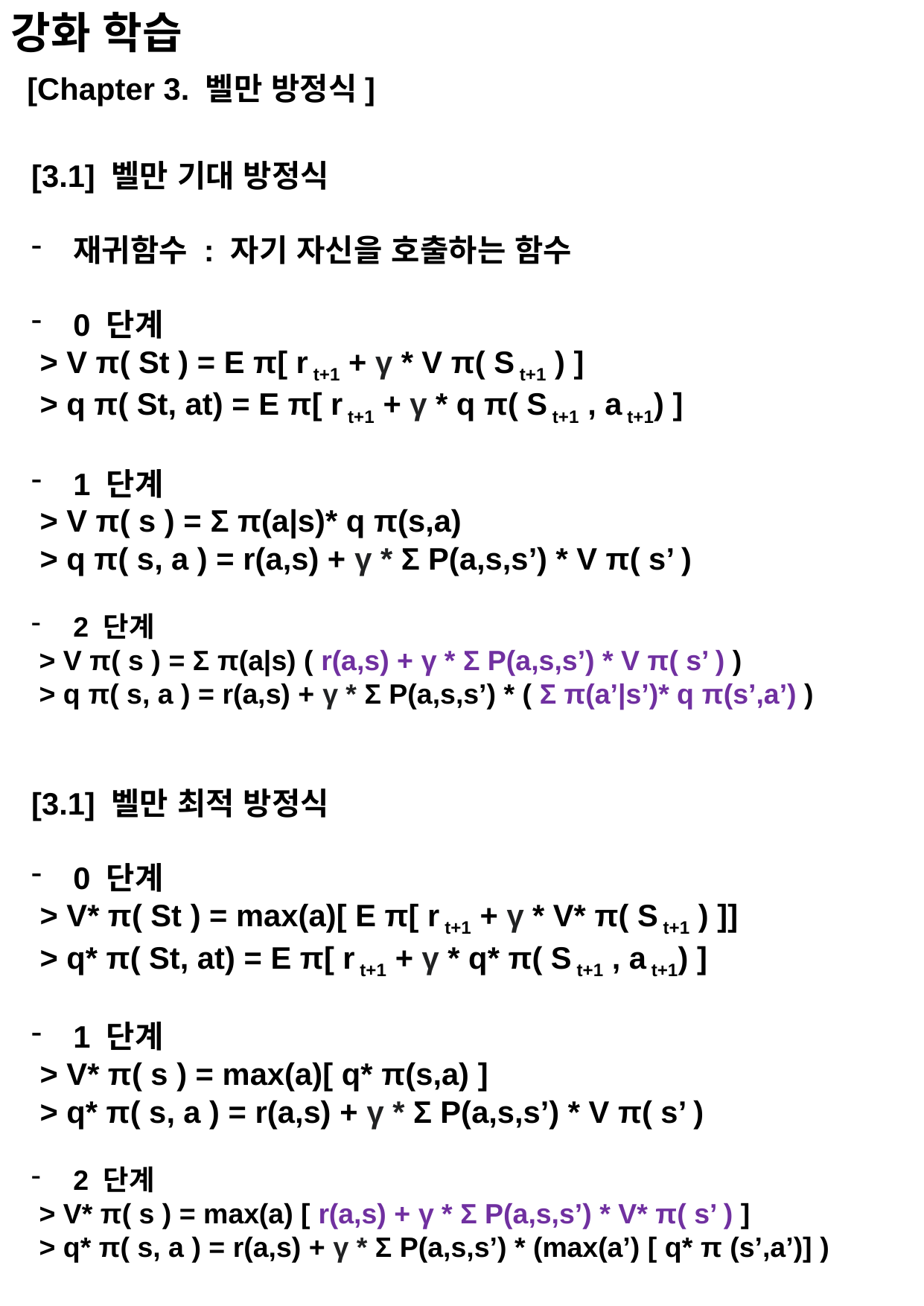

강화 학습
[Chapter 3. 벨만 방정식]

[3.1] 벨만 기대 방정식

재귀함수 : 자기 자신을 호출하는 함수

0 단계
 > V π( St ) = E π[ r t+1 + γ * V π( S t+1 ) ]
 > q π( St, at) = E π[ r t+1 + γ * q π( S t+1 , a t+1) ]

1 단계
 > V π( s ) = Σ π(a|s)* q π(s,a)
 > q π( s, a ) = r(a,s) + γ * Σ P(a,s,s’) * V π( s’ )

2 단계
 > V π( s ) = Σ π(a|s) ( r(a,s) + γ * Σ P(a,s,s’) * V π( s’ ) )
 > q π( s, a ) = r(a,s) + γ * Σ P(a,s,s’) * ( Σ π(a’|s’)* q π(s’,a’) )
[3.1] 벨만 최적 방정식

0 단계
 > V* π( St ) = max(a)[ E π[ r t+1 + γ * V* π( S t+1 ) ]]
 > q* π( St, at) = E π[ r t+1 + γ * q* π( S t+1 , a t+1) ]

1 단계
 > V* π( s ) = max(a)[ q* π(s,a) ]
 > q* π( s, a ) = r(a,s) + γ * Σ P(a,s,s’) * V π( s’ )

2 단계
 > V* π( s ) = max(a) [ r(a,s) + γ * Σ P(a,s,s’) * V* π( s’ ) ]
 > q* π( s, a ) = r(a,s) + γ * Σ P(a,s,s’) * (max(a’) [ q* π (s’,a’)] )